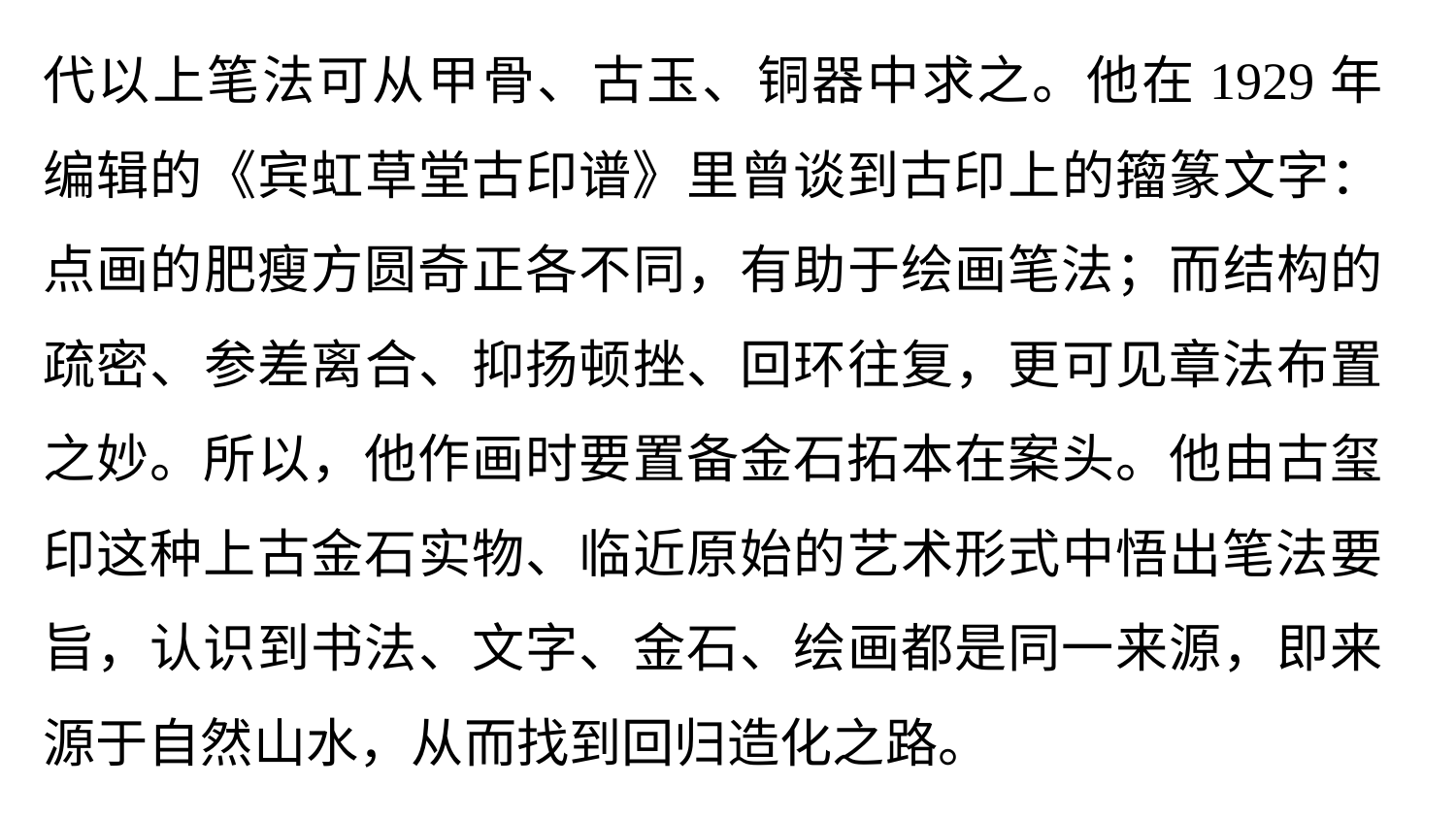

代以上笔法可从甲骨、古玉、铜器中求之。他在1929年编辑的《宾虹草堂古印谱》里曾谈到古印上的籀篆文字：点画的肥瘦方圆奇正各不同，有助于绘画笔法；而结构的疏密、参差离合、抑扬顿挫、回环往复，更可见章法布置之妙。所以，他作画时要置备金石拓本在案头。他由古玺印这种上古金石实物、临近原始的艺术形式中悟出笔法要旨，认识到书法、文字、金石、绘画都是同一来源，即来源于自然山水，从而找到回归造化之路。